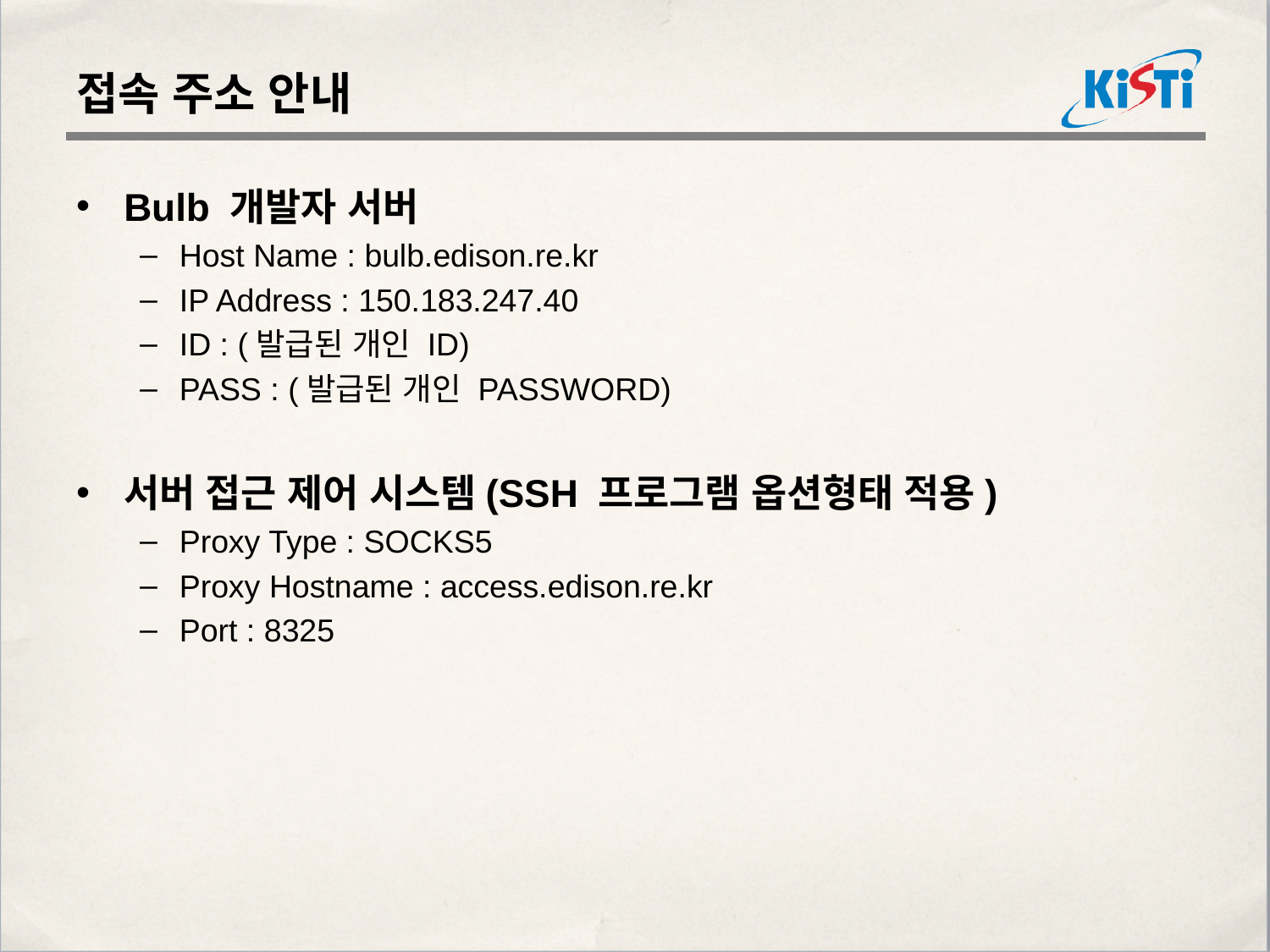

# 접속 주소 안내
Bulb 개발자 서버
Host Name : bulb.edison.re.kr
IP Address : 150.183.247.40
ID : (발급된 개인 ID)
PASS : (발급된 개인 PASSWORD)

서버 접근 제어 시스템(SSH 프로그램 옵션형태 적용)
Proxy Type : SOCKS5
Proxy Hostname : access.edison.re.kr
Port : 8325